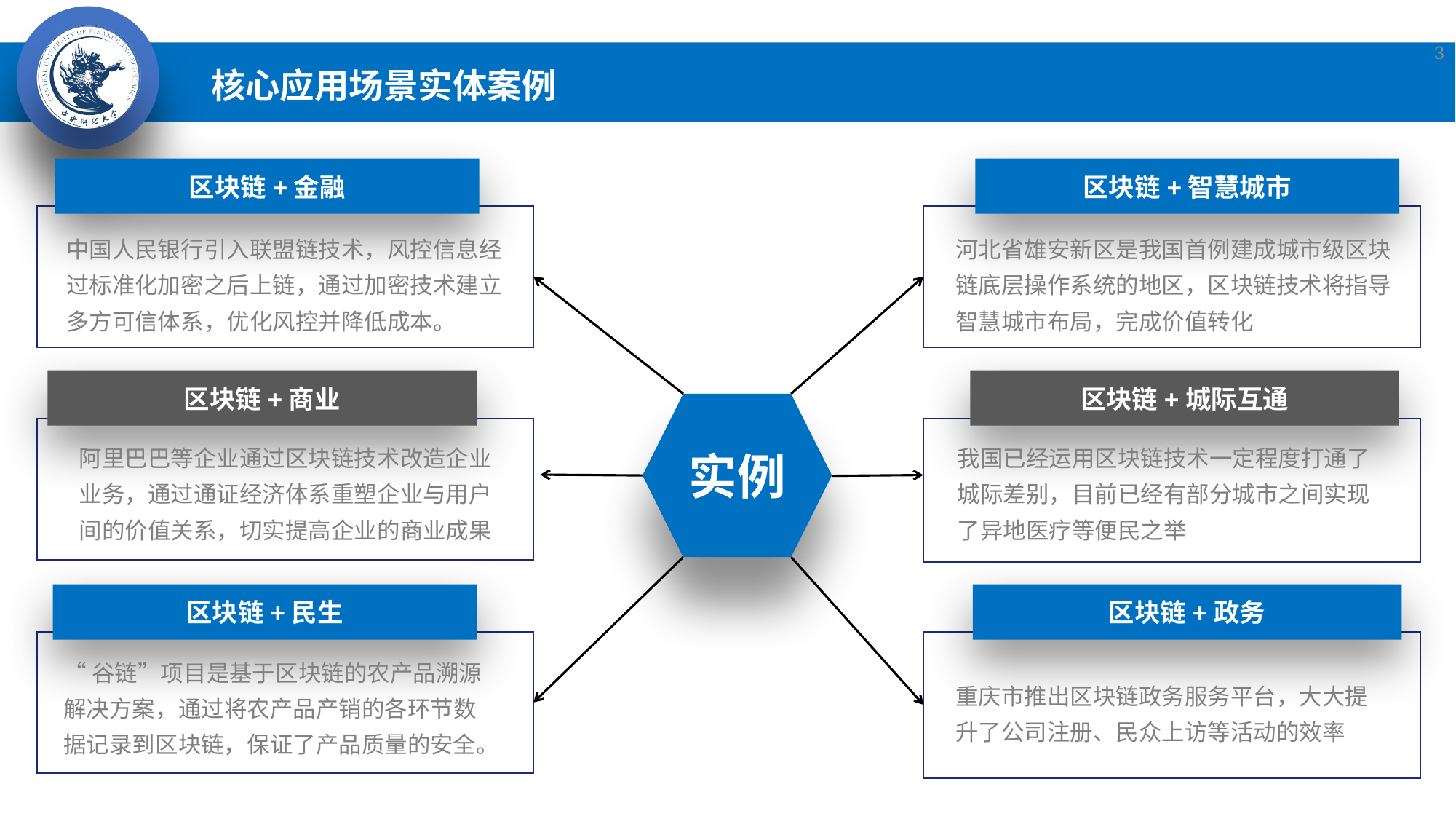

3
核心应用场景实体案例
区块链+金融
区块链+智慧城市

中国人民银行引入联盟链技术，风控信息经过标准化加密之后上链，通过加密技术建立多方可信体系，优化风控并降低成本。
河北省雄安新区是我国首例建成城市级区块链底层操作系统的地区，区块链技术将指导智慧城市布局，完成价值转化
区块链+商业
区块链+城际互通
实例

阿里巴巴等企业通过区块链技术改造企业业务，通过通证经济体系重塑企业与用户间的价值关系，切实提高企业的商业成果
我国已经运用区块链技术一定程度打通了城际差别，目前已经有部分城市之间实现了异地医疗等便民之举
区块链+民生
区块链+政务

“谷链”项目是基于区块链的农产品溯源解决方案，通过将农产品产销的各环节数据记录到区块链，保证了产品质量的安全。
重庆市推出区块链政务服务平台，大大提升了公司注册、民众上访等活动的效率
延时符